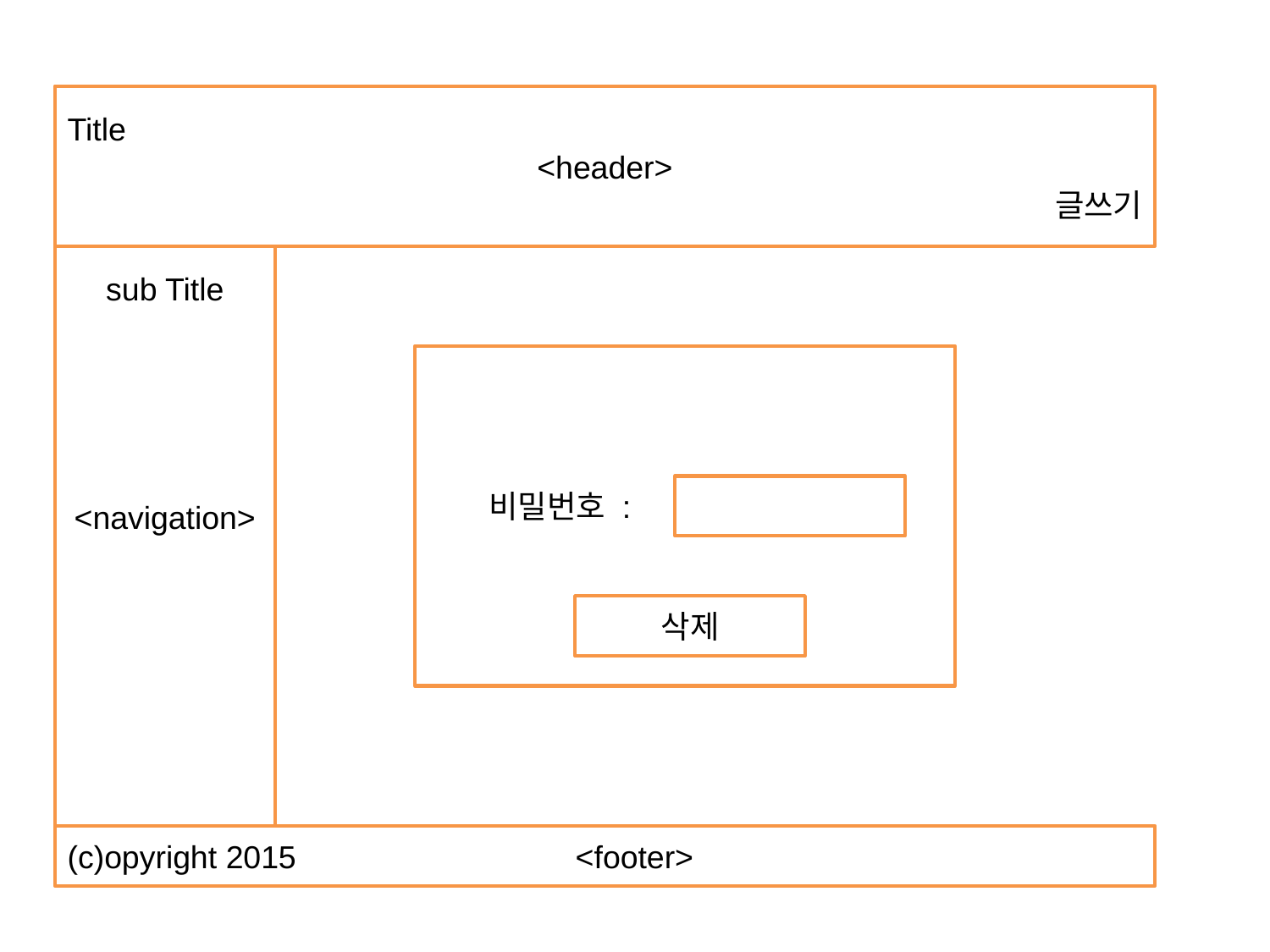

Title
<header>
글쓰기
sub Title

<navigation>

비밀번호 :

삭제
(c)opyright 2015 			<footer>